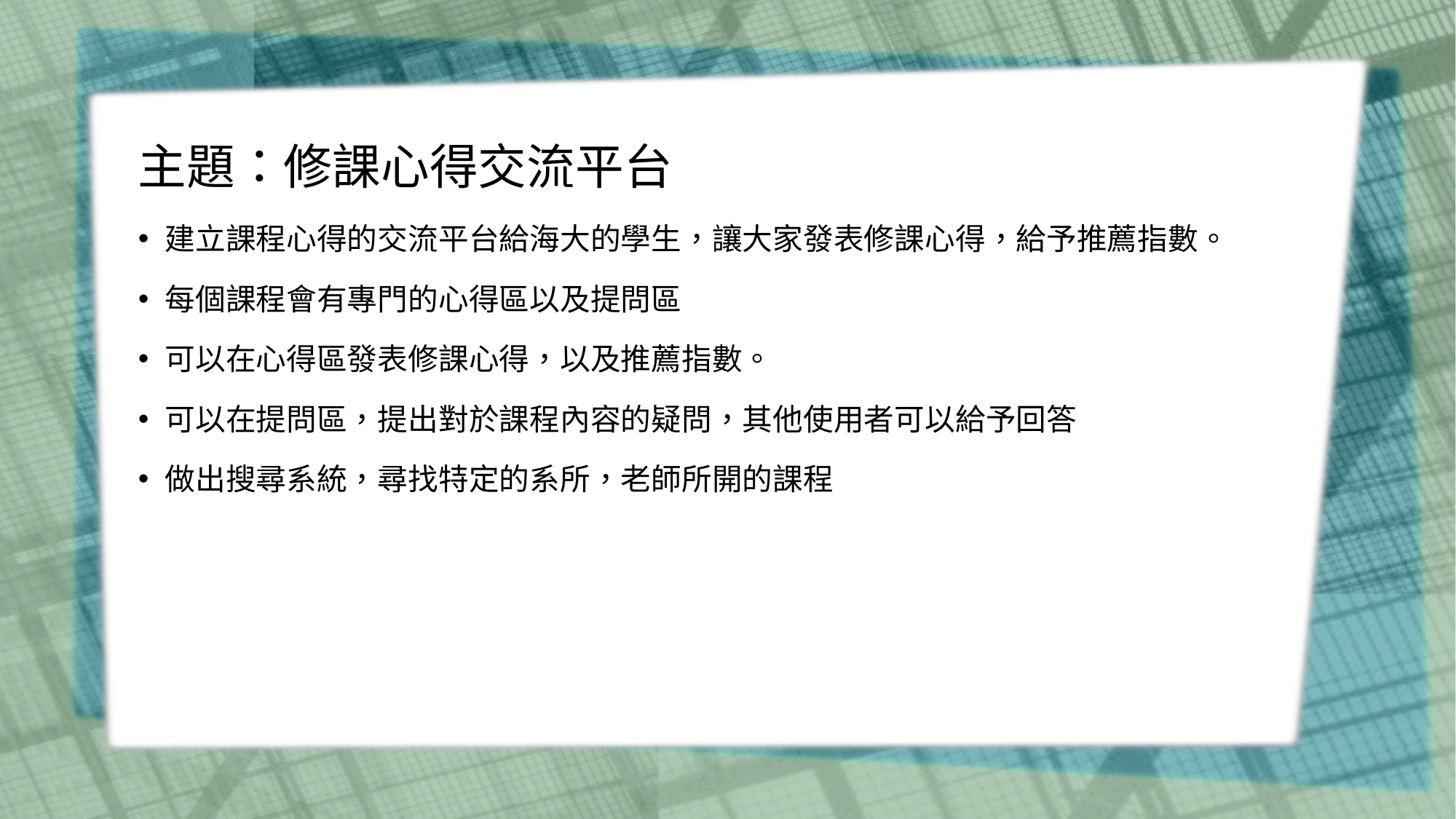

# 主題：修課心得交流平台
建立課程心得的交流平台給海大的學生，讓大家發表修課心得，給予推薦指數。
每個課程會有專門的心得區以及提問區
可以在心得區發表修課心得，以及推薦指數。
可以在提問區，提出對於課程內容的疑問，其他使用者可以給予回答
做出搜尋系統，尋找特定的系所，老師所開的課程